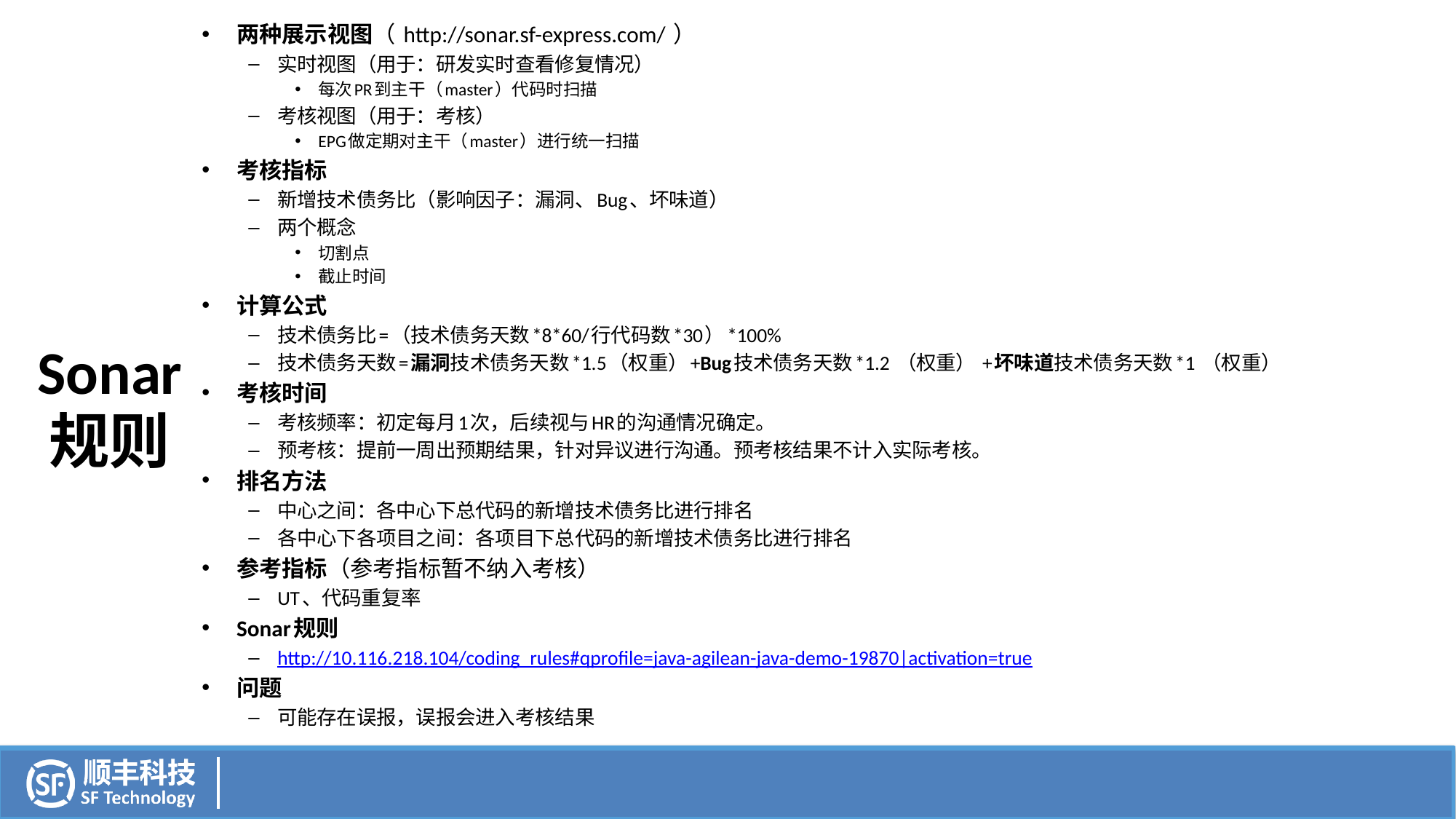

两种展示视图（ http://sonar.sf-express.com/ ）
实时视图（用于：研发实时查看修复情况）
每次PR到主干（master）代码时扫描
考核视图（用于：考核）
EPG做定期对主干（master）进行统一扫描
考核指标
新增技术债务比（影响因子：漏洞、Bug、坏味道）
两个概念
切割点
截止时间
计算公式
技术债务比=（技术债务天数*8*60/行代码数*30）*100%
技术债务天数=漏洞技术债务天数*1.5（权重）+Bug技术债务天数*1.2 （权重） +坏味道技术债务天数*1 （权重）
考核时间
考核频率：初定每月1次，后续视与HR的沟通情况确定。
预考核：提前一周出预期结果，针对异议进行沟通。预考核结果不计入实际考核。
排名方法
中心之间：各中心下总代码的新增技术债务比进行排名
各中心下各项目之间：各项目下总代码的新增技术债务比进行排名
参考指标（参考指标暂不纳入考核）
UT、代码重复率
Sonar规则
http://10.116.218.104/coding_rules#qprofile=java-agilean-java-demo-19870|activation=true
问题
可能存在误报，误报会进入考核结果
Sonar
规则